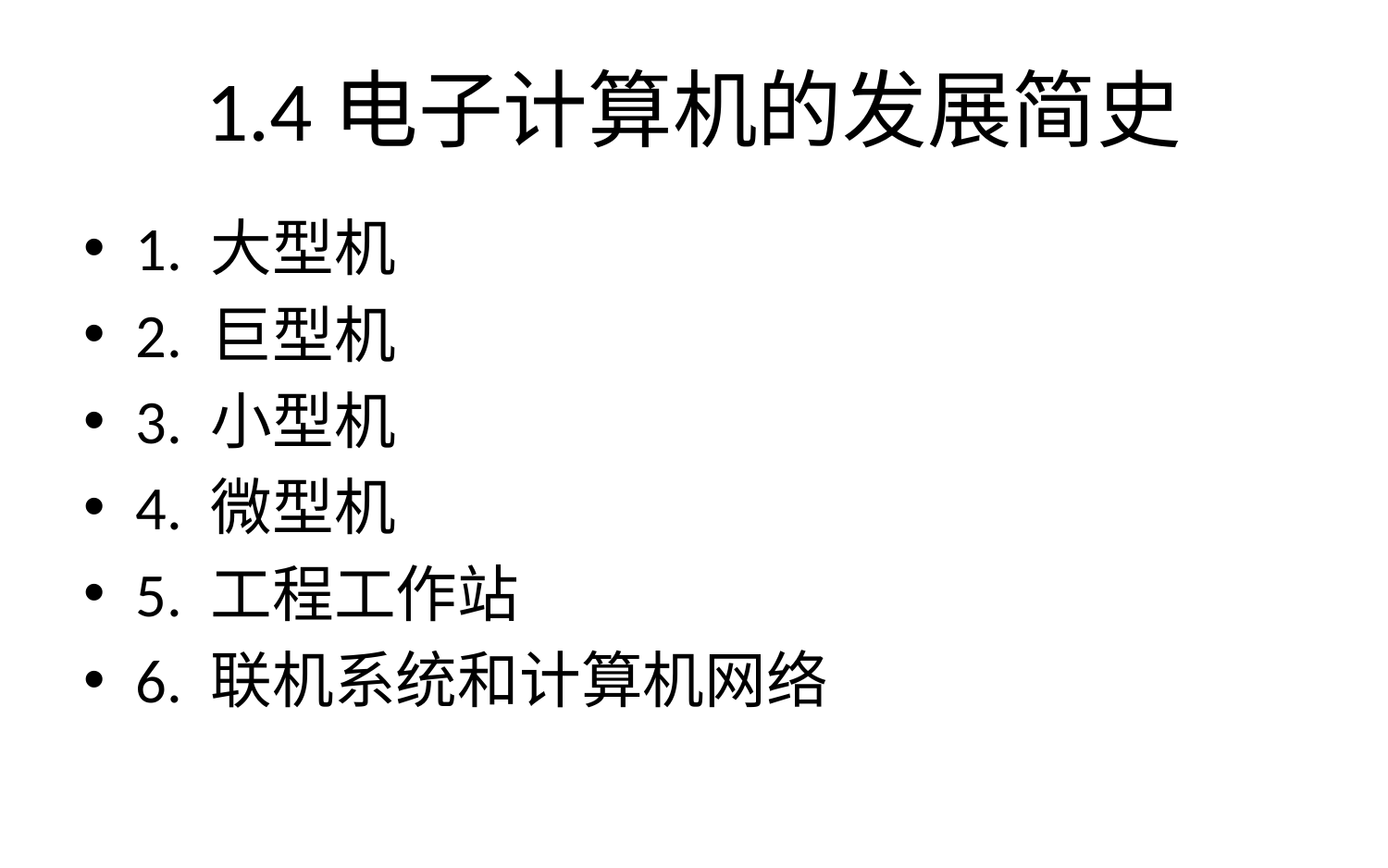

# 1.4电子计算机的发展简史
1. 大型机
2. 巨型机
3. 小型机
4. 微型机
5. 工程工作站
6. 联机系统和计算机网络